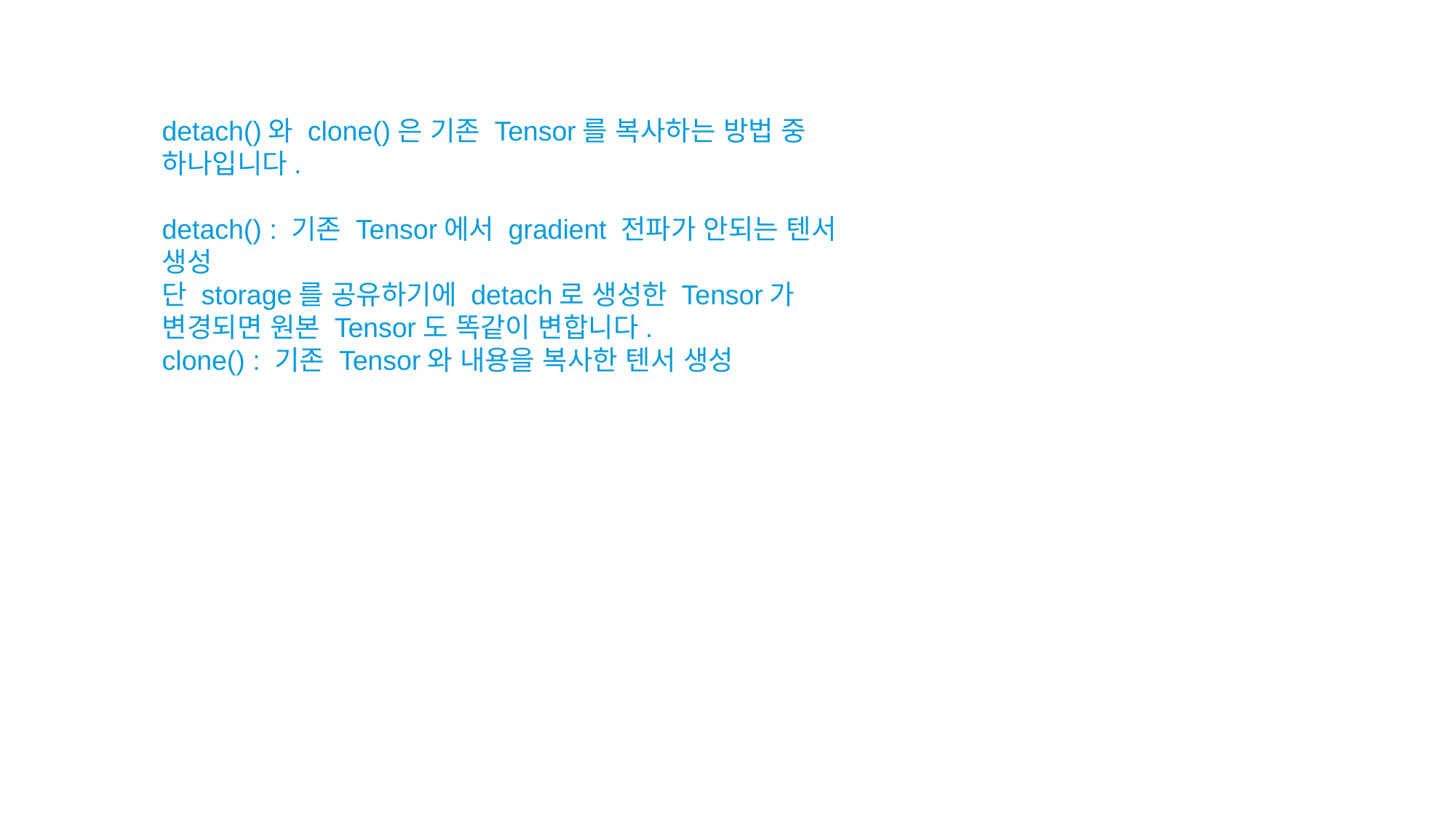

detach()와 clone()은 기존 Tensor를 복사하는 방법 중 하나입니다.

detach() : 기존 Tensor에서 gradient 전파가 안되는 텐서 생성
단 storage를 공유하기에 detach로 생성한 Tensor가 변경되면 원본 Tensor도 똑같이 변합니다.
clone() : 기존 Tensor와 내용을 복사한 텐서 생성